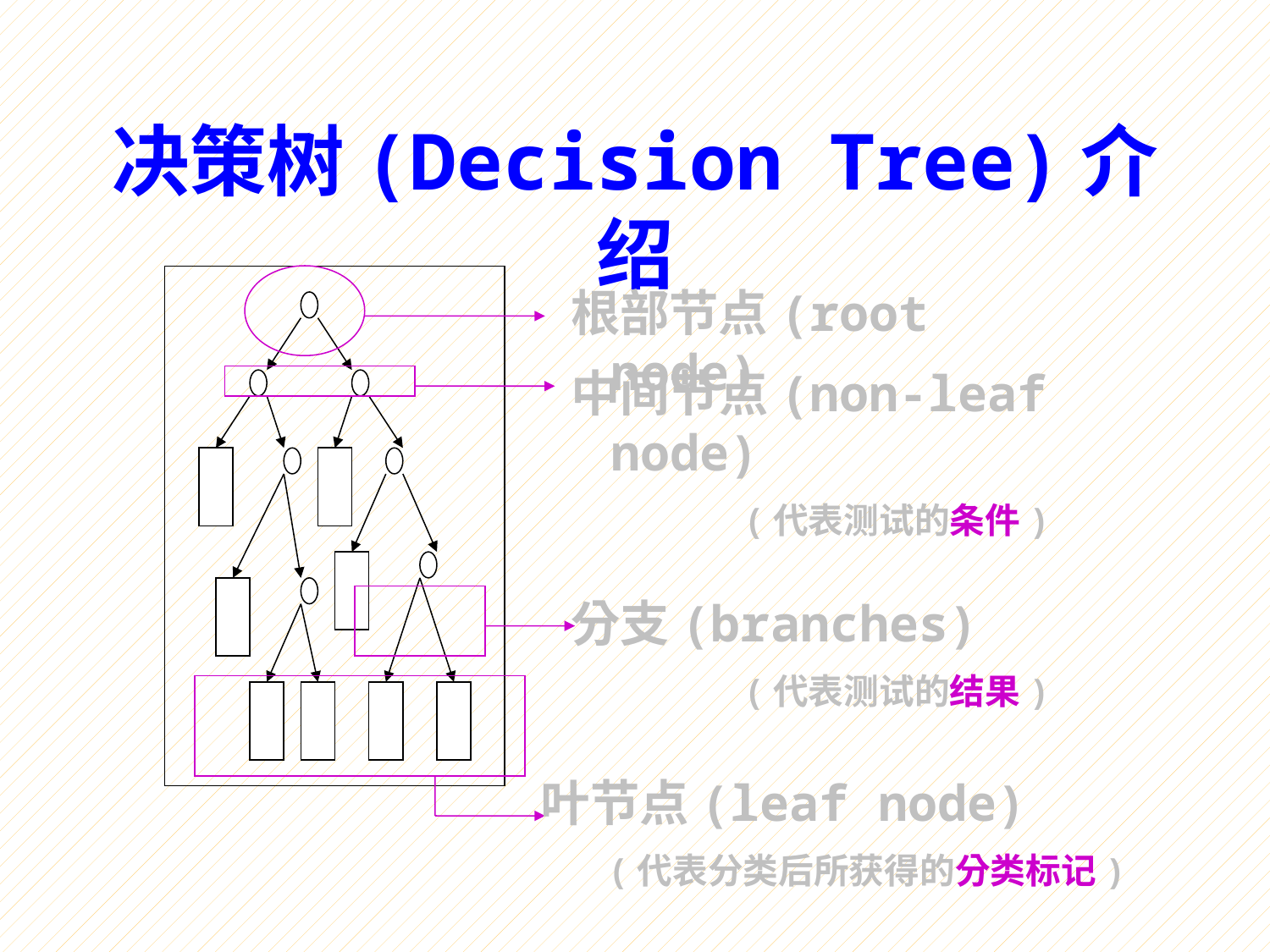

# 决策树(Decision Tree)介绍

根部节点(root node)

中间节点(non-leaf node)
(代表测试的条件)

分支(branches)
(代表测试的结果)

叶节点(leaf node)
(代表分类后所获得的分类标记)